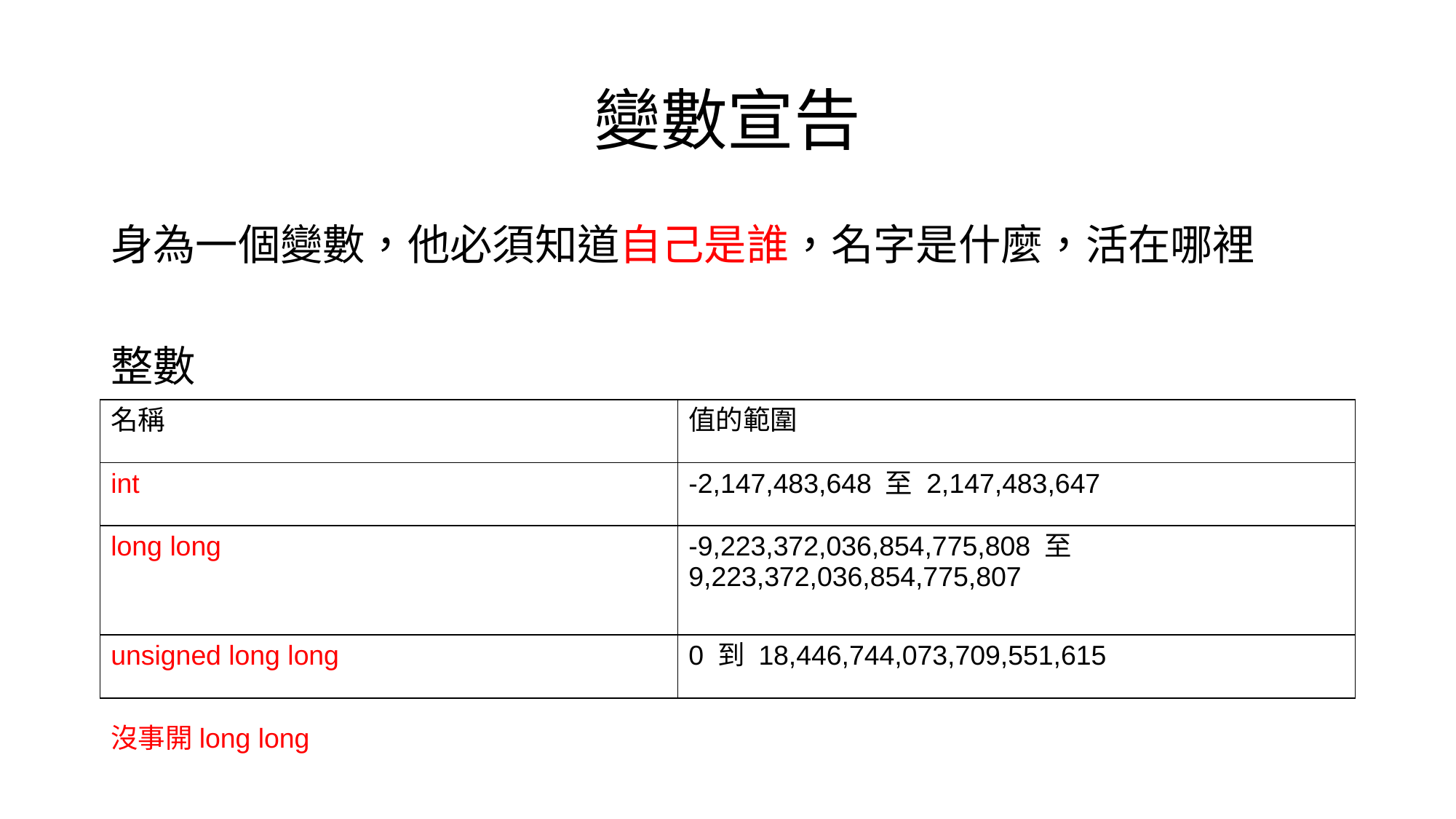

# 變數宣告
身為一個變數，他必須知道自己是誰，名字是什麼，活在哪裡

整數

| 名稱 | 值的範圍 |
| --- | --- |
| int | -2,147,483,648 至 2,147,483,647 |
| long long | -9,223,372,036,854,775,808 至 9,223,372,036,854,775,807 |
| unsigned long long | 0 到 18,446,744,073,709,551,615 |
沒事開long long